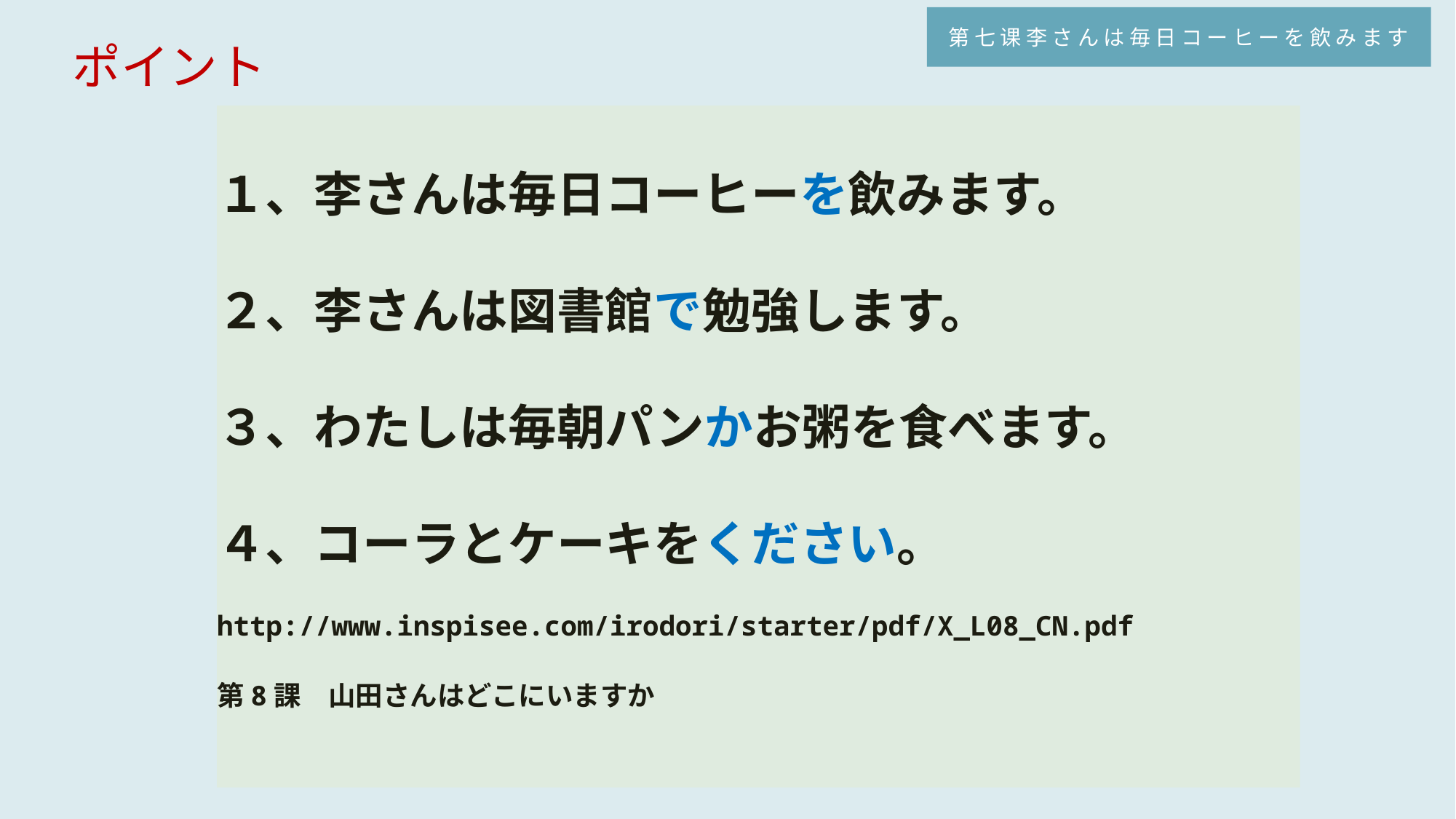

第七课李さんは毎日コーヒーを飲みます
   ポイント
１、李さんは毎日コーヒーを飲みます。
２、李さんは図書館で勉強します。
３、わたしは毎朝パンかお粥を食べます。
４、コーラとケーキをください。
http://www.inspisee.com/irodori/starter/pdf/X_L08_CN.pdf
第8課　山田さんはどこにいますか